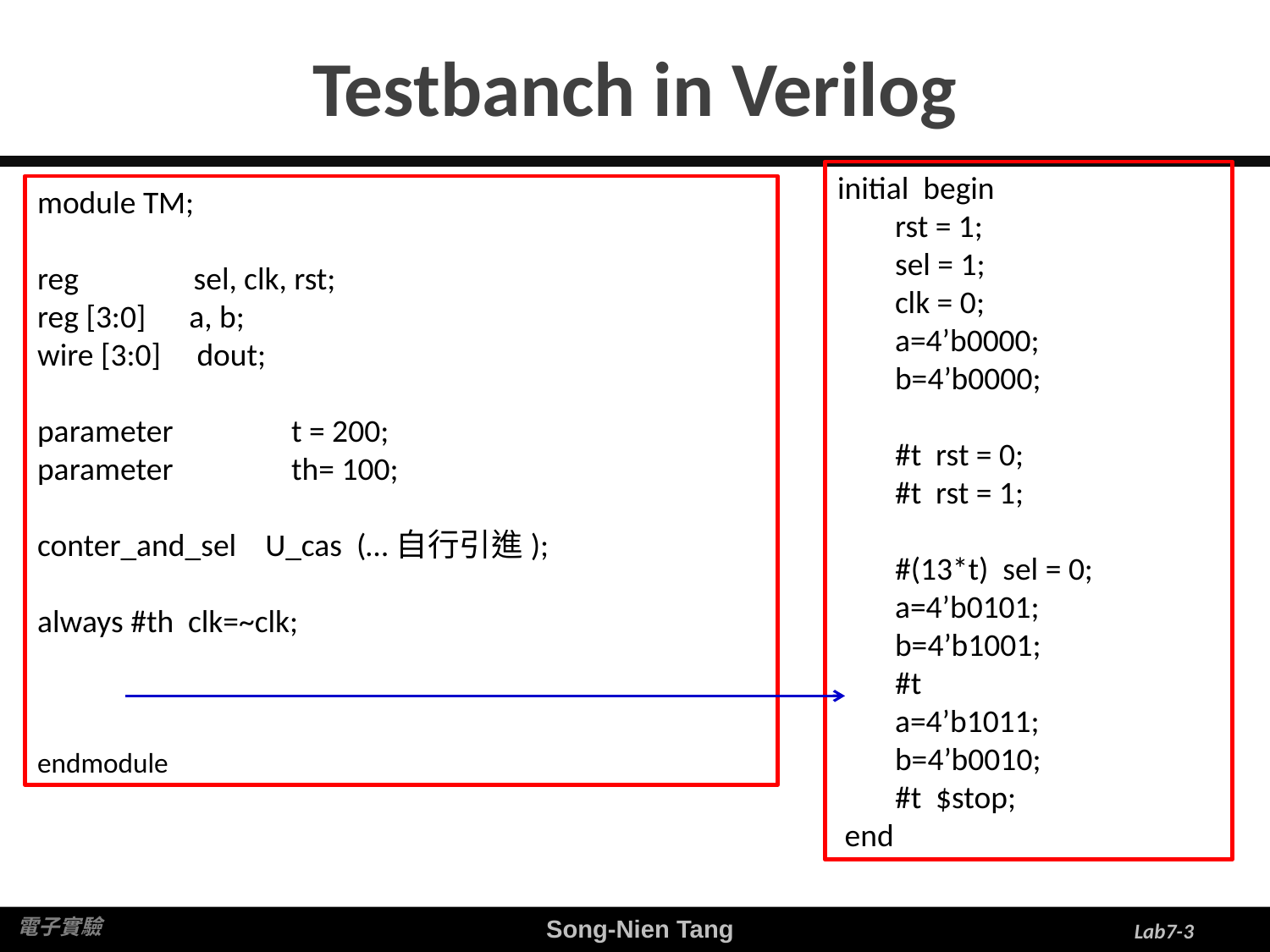

# Testbanch in Verilog
initial  begin
        rst = 1;
        sel = 1;
        clk = 0;
        a=4’b0000;
        b=4’b0000;

        #t  rst = 0;
        #t  rst = 1;

        #(13*t)  sel = 0;
        a=4’b0101;
        b=4’b1001;
        #t
        a=4’b1011;
        b=4’b0010;
        #t  $stop;
 end
module TM;

reg                sel, clk, rst;
reg [3:0]      a, b;
wire [3:0]     dout;

parameter	t = 200;
parameter	th= 100;

conter_and_sel    U_cas  (…自行引進);

always #th  clk=~clk;

endmodule
Lab7-3